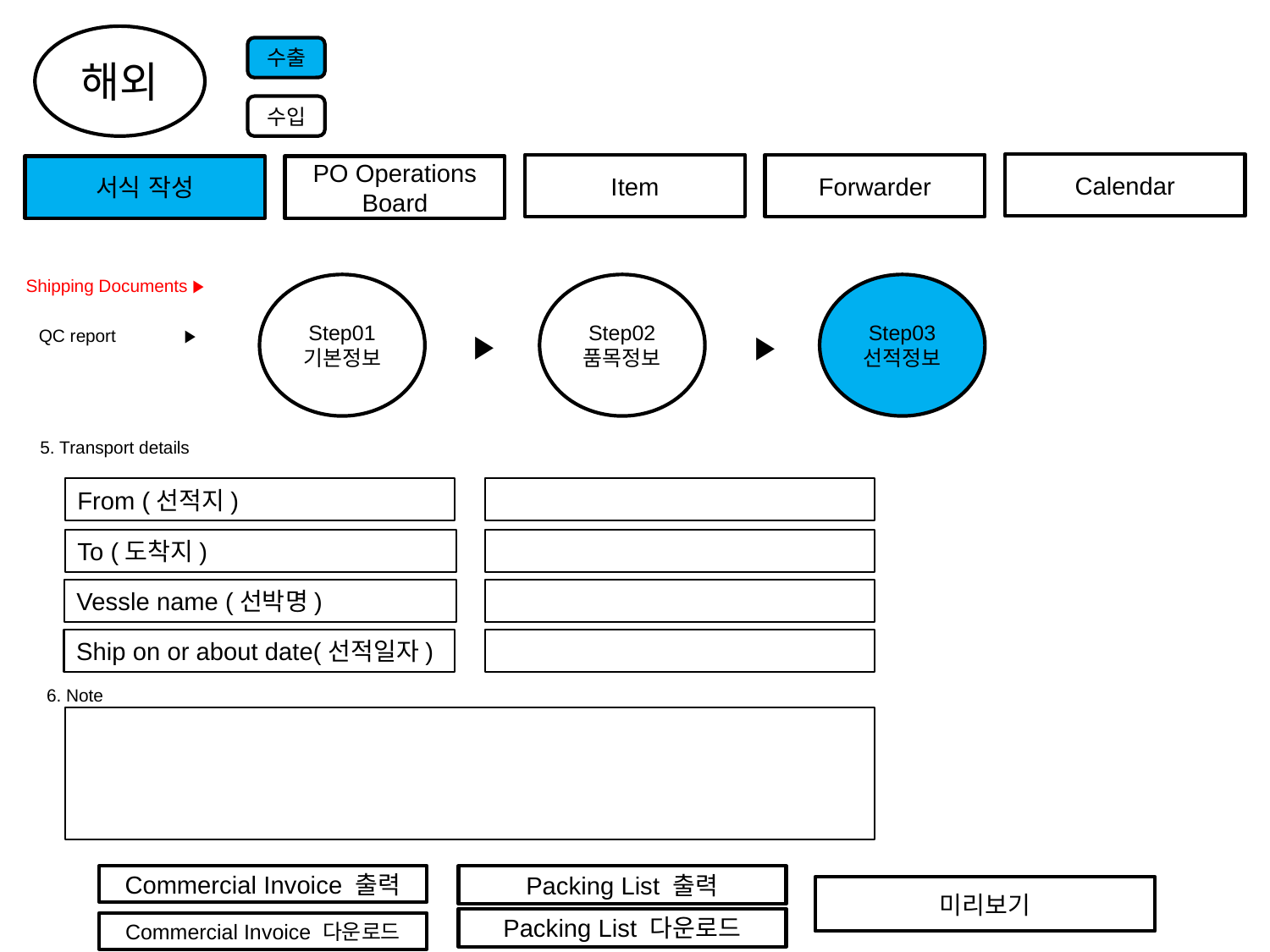

해외
수출
수입
Calendar
Item
Forwarder
서식 작성
PO Operations Board
Shipping Documents ▶
Step01
기본정보
Step02
품목정보
Step03
선적정보
QC report              ▶
▶
▶
5. Transport details
From (선적지)

To (도착지)

Vessle name (선박명)

Ship on or about date(선적일자)

6. Note

Packing List 출력
Commercial Invoice 출력
미리보기
Packing List 다운로드
Commercial Invoice 다운로드